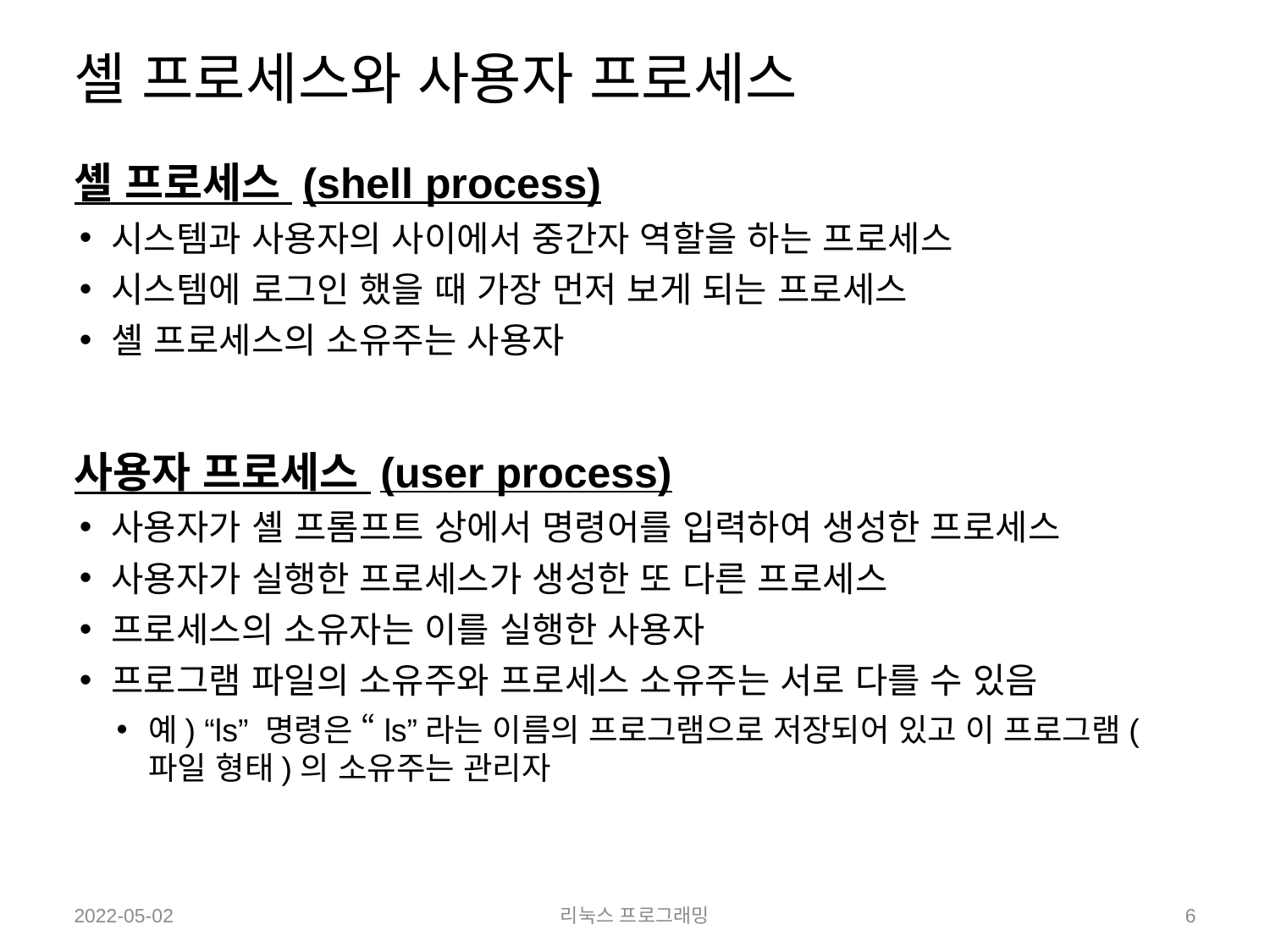

# 셸 프로세스와 사용자 프로세스
셸 프로세스 (shell process)
시스템과 사용자의 사이에서 중간자 역할을 하는 프로세스
시스템에 로그인 했을 때 가장 먼저 보게 되는 프로세스
셸 프로세스의 소유주는 사용자

사용자 프로세스 (user process)
사용자가 셸 프롬프트 상에서 명령어를 입력하여 생성한 프로세스
사용자가 실행한 프로세스가 생성한 또 다른 프로세스
프로세스의 소유자는 이를 실행한 사용자
프로그램 파일의 소유주와 프로세스 소유주는 서로 다를 수 있음
예) “ls” 명령은 “ls”라는 이름의 프로그램으로 저장되어 있고 이 프로그램(파일 형태)의 소유주는 관리자

2022-05-02
리눅스 프로그래밍
6